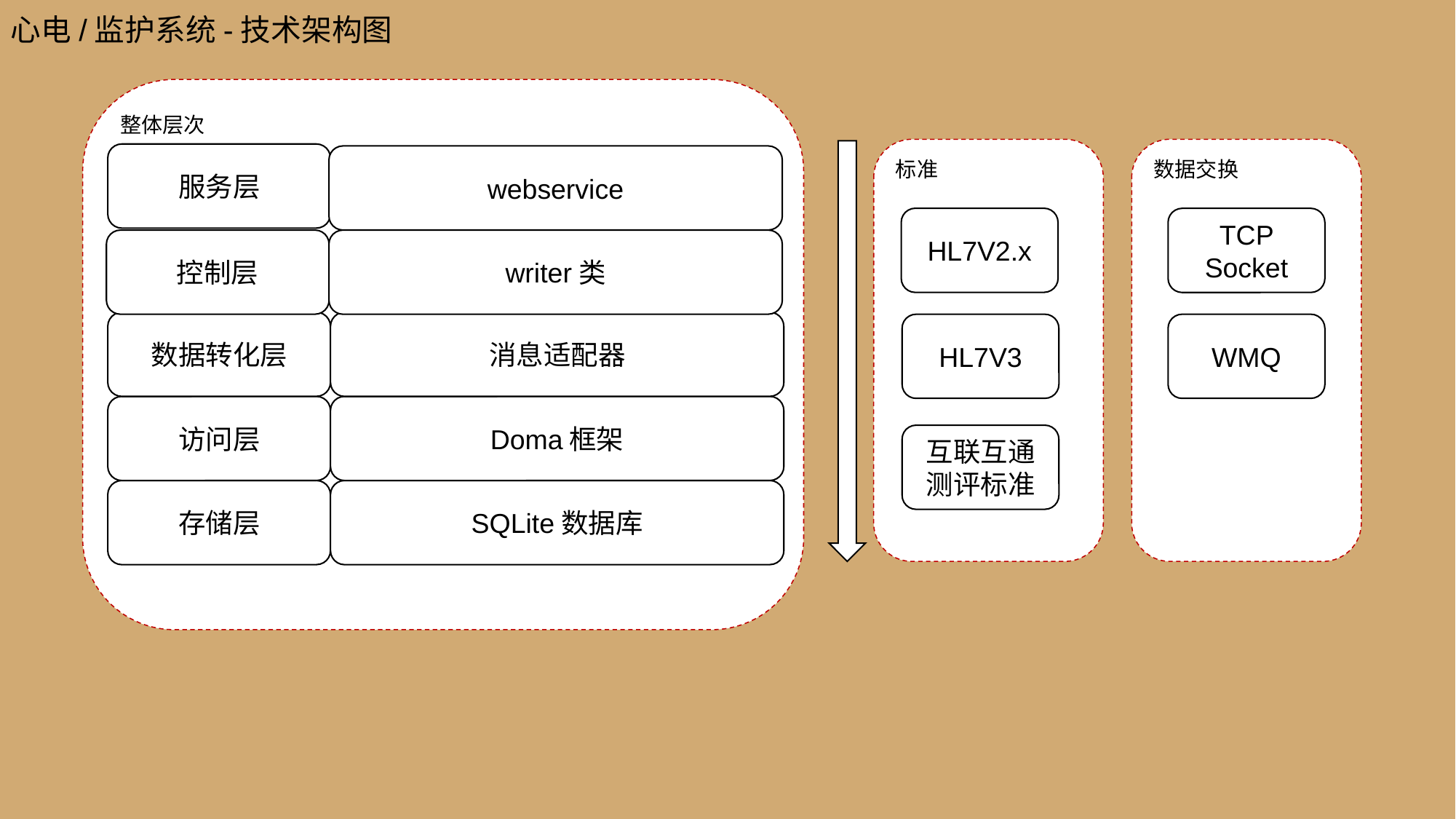

心电/监护系统-技术架构图
整体层次
数据交换
标准

服务层
webservice
HL7V2.x
TCP Socket
控制层
writer类
数据转化层
消息适配器
HL7V3
WMQ
访问层
Doma框架
互联互通测评标准
存储层
SQLite数据库